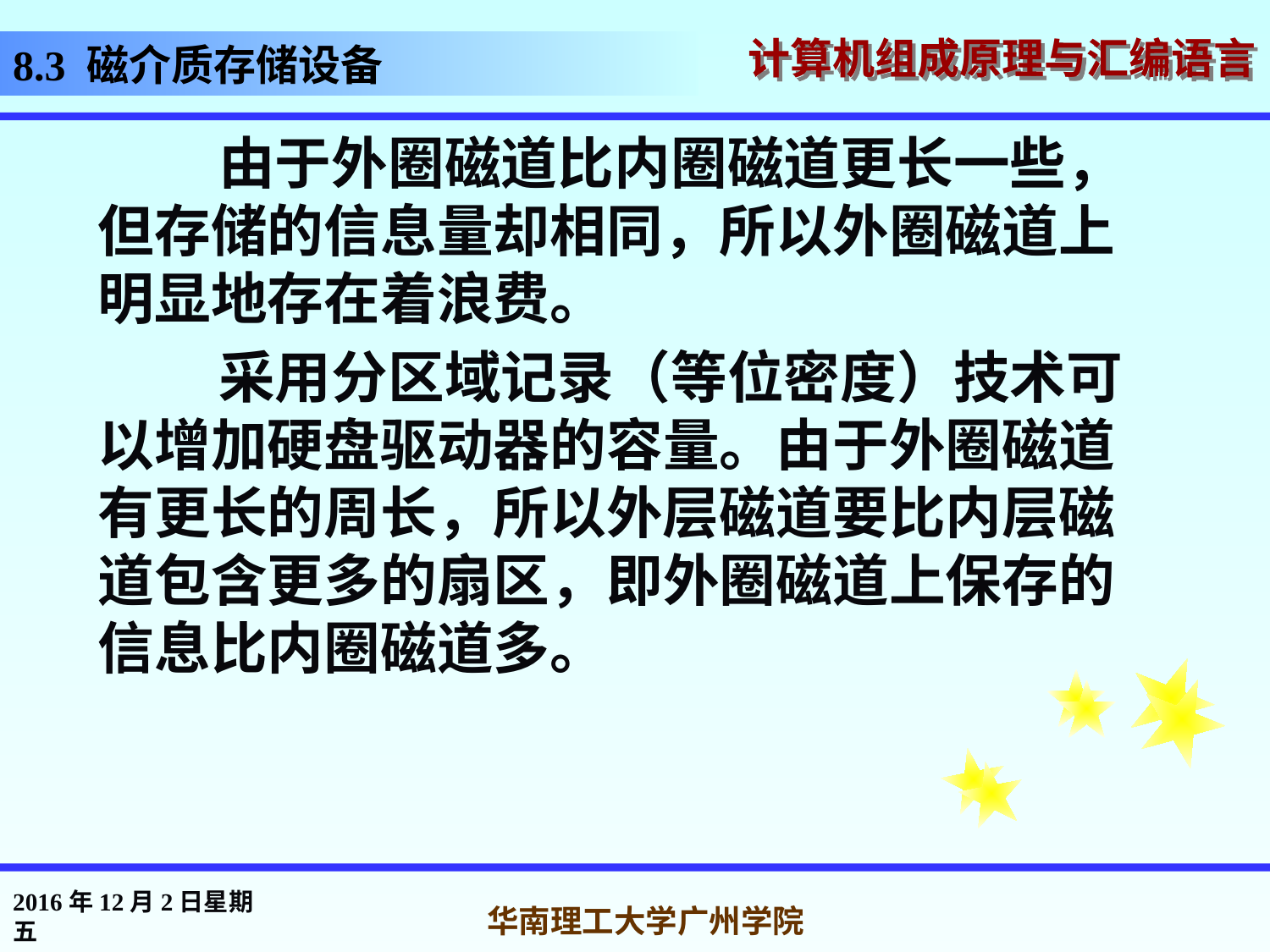

# 8.3 磁介质存储设备
            由于外圈磁道比内圈磁道更长一些，但存储的信息量却相同，所以外圈磁道上明显地存在着浪费。
            采用分区域记录（等位密度）技术可以增加硬盘驱动器的容量。由于外圈磁道有更长的周长，所以外层磁道要比内层磁道包含更多的扇区，即外圈磁道上保存的信息比内圈磁道多。
2016年12月2日星期五
华南理工大学广州学院